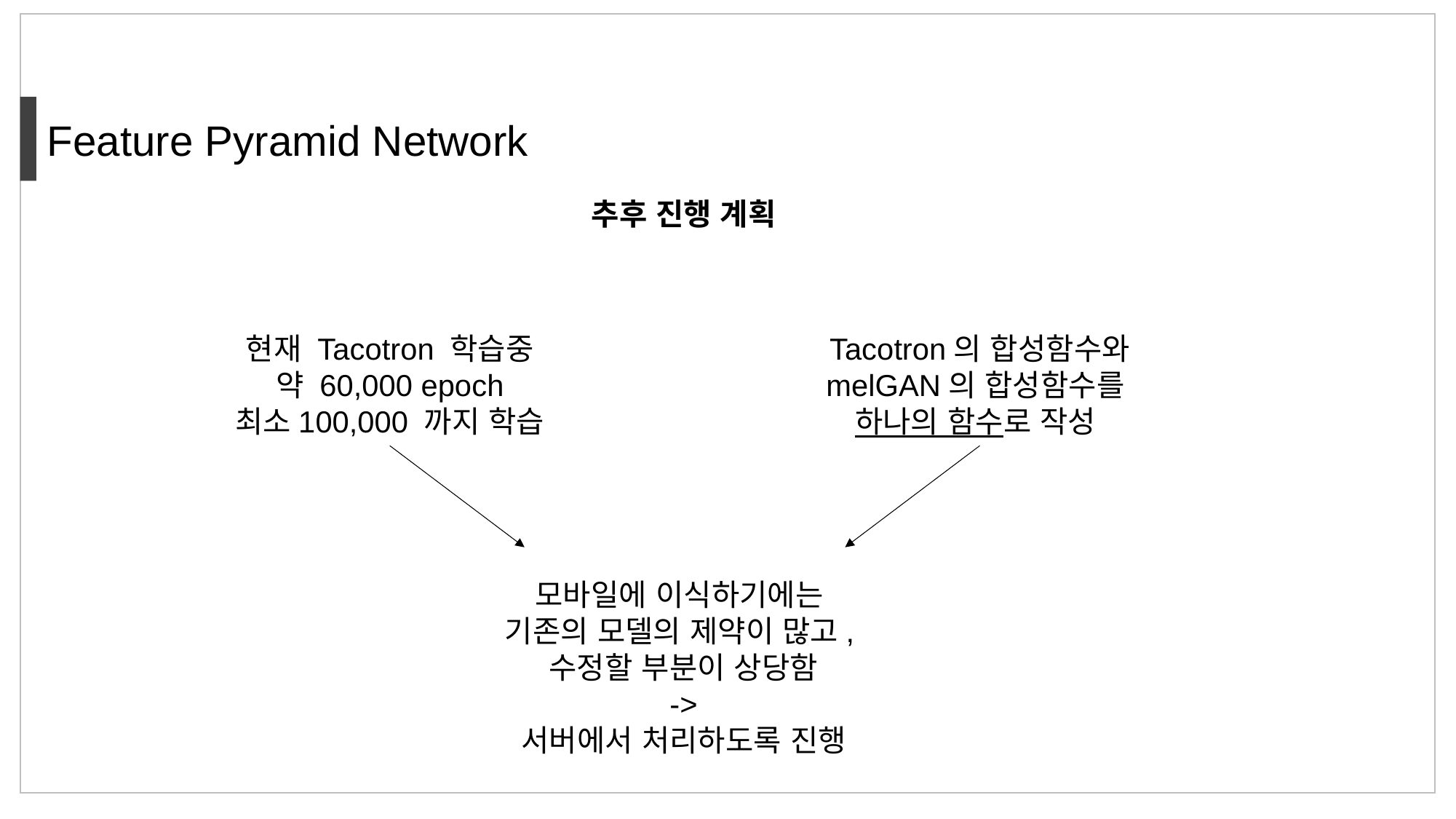

Feature Pyramid Network
추후 진행 계획
현재 Tacotron 학습중
약 60,000 epoch
최소100,000 까지 학습
Tacotron의 합성함수와 melGAN의 합성함수를
하나의 함수로 작성
모바일에 이식하기에는
기존의 모델의 제약이 많고,
수정할 부분이 상당함
->
서버에서 처리하도록 진행